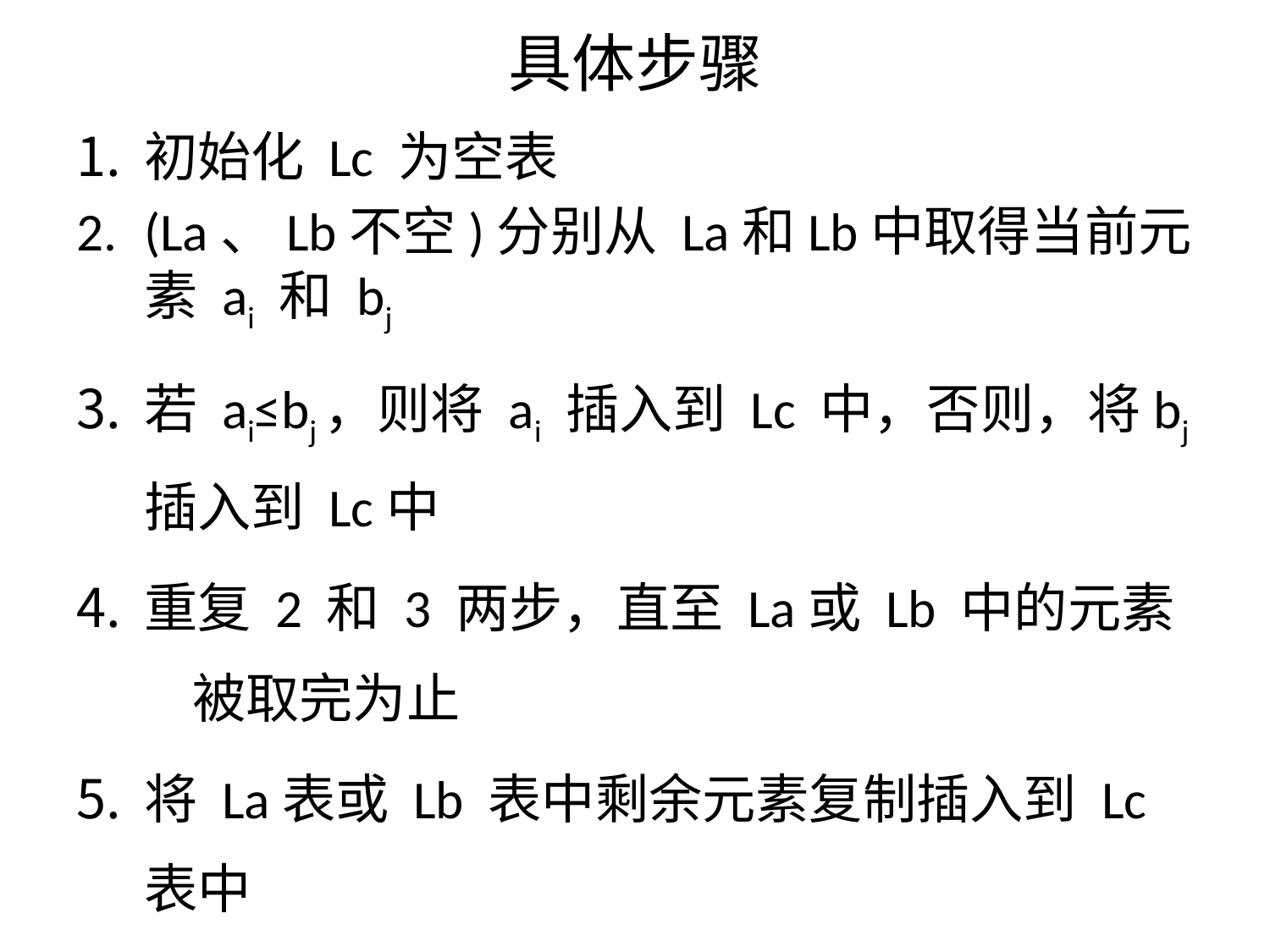

# 具体步骤
初始化 Lc 为空表
(La、Lb不空)分别从 La和Lb中取得当前元素 ai 和 bj
若 ai≤bj，则将 ai 插入到 Lc 中，否则，将bj 插入到 Lc中
重复 2 和 3 两步，直至 La或 Lb 中的元素      被取完为止
将 La表或 Lb 表中剩余元素复制插入到 Lc表中